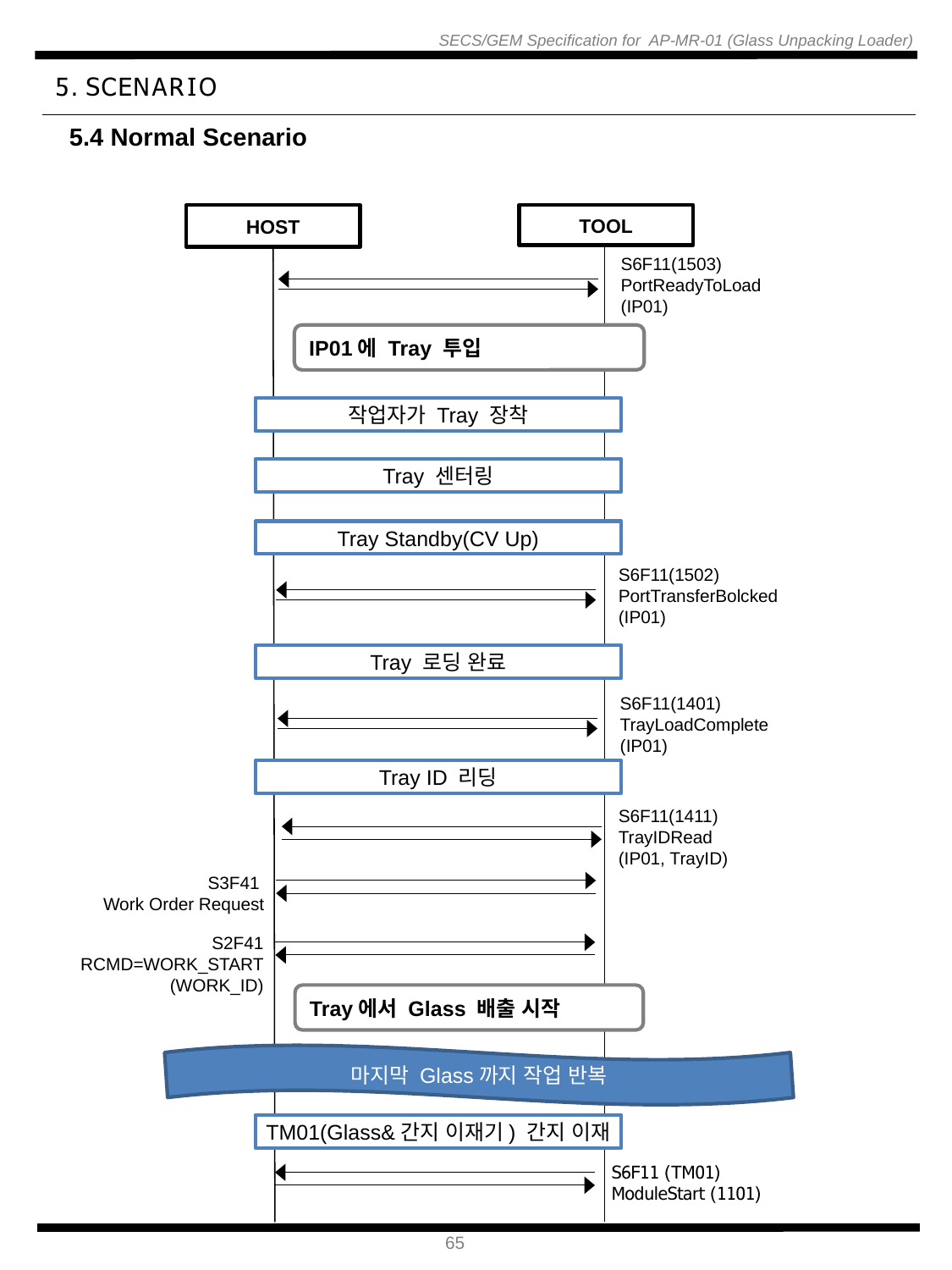

5. SCENARIO
5.4 Normal Scenario
HOST
TOOL
S6F11(1503)
PortReadyToLoad
(IP01)
IP01에 Tray 투입
작업자가 Tray 장착
Tray 센터링
Tray Standby(CV Up)
S6F11(1502)
PortTransferBolcked
(IP01)
Tray 로딩 완료
S6F11(1401)
TrayLoadComplete
(IP01)
Tray ID 리딩
S6F11(1411)
TrayIDRead
(IP01, TrayID)
S3F41
Work Order Request
S2F41 RCMD=WORK_START
(WORK_ID)
Tray에서 Glass 배출 시작
마지막 Glass까지 작업 반복
TM01(Glass&간지 이재기) 간지 이재
S6F11 (TM01)
ModuleStart (1101)